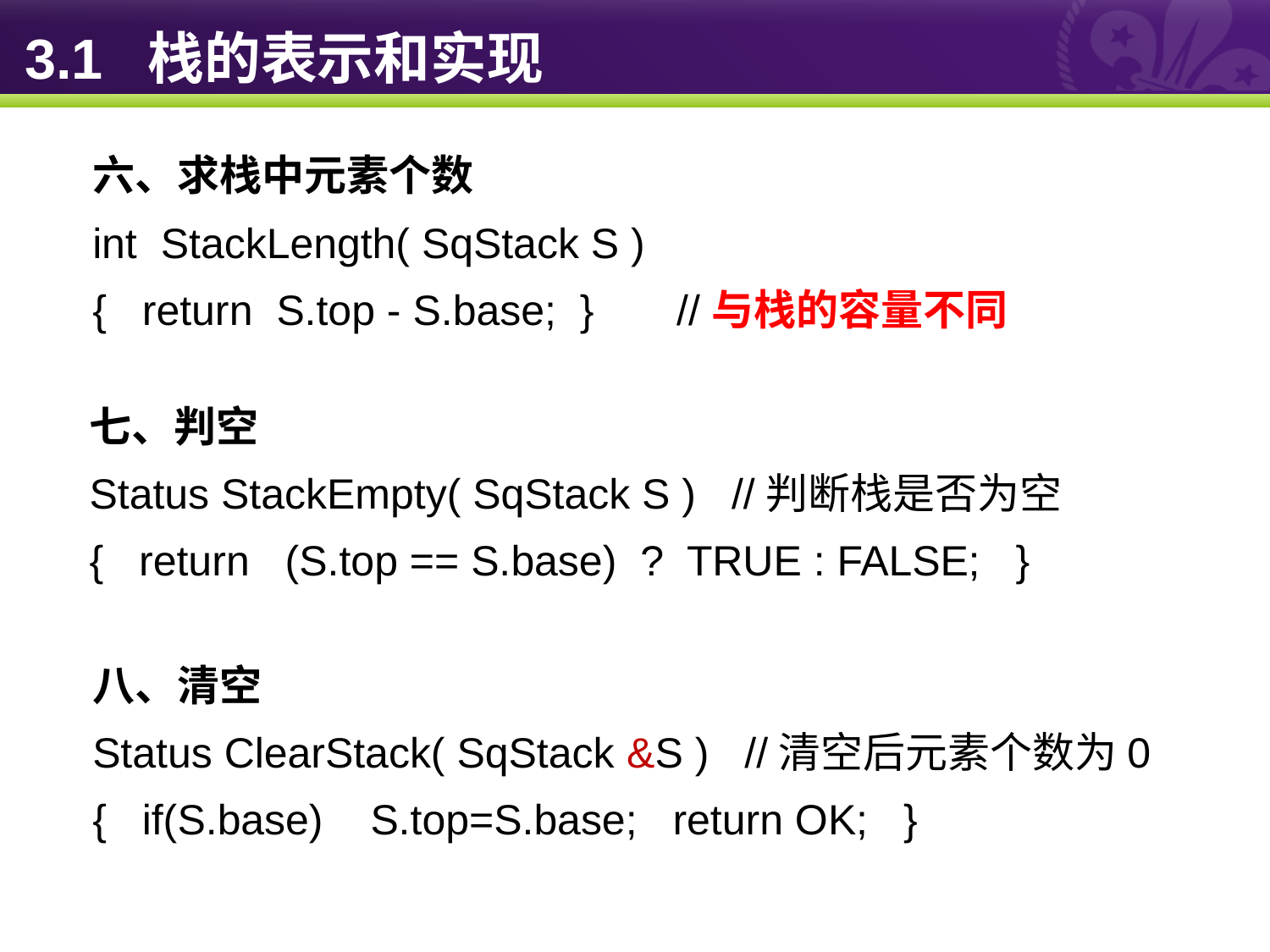

# 3.1  栈的表示和实现
六、求栈中元素个数
int  StackLength( SqStack S )
{   return  S.top - S.base;  }       //与栈的容量不同
七、判空
Status StackEmpty( SqStack S )   //判断栈是否为空
{   return   (S.top == S.base)  ?  TRUE : FALSE;   }
八、清空
Status ClearStack( SqStack &S )   //清空后元素个数为0
{   if(S.base)    S.top=S.base;   return OK;   }